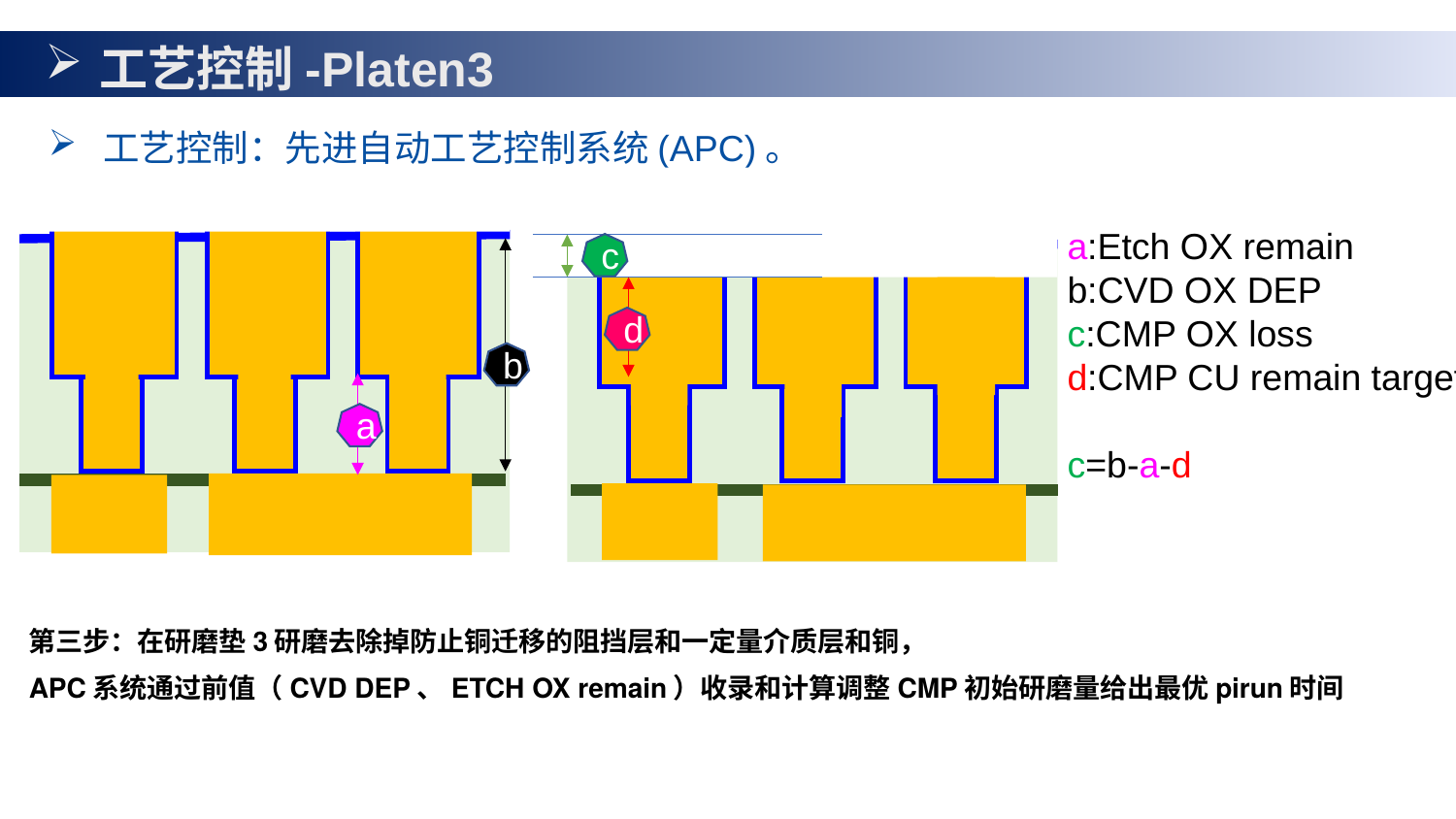

工艺控制-Platen3
工艺控制：先进自动工艺控制系统(APC)。

c
d
b
a
a:Etch OX remain
b:CVD OX DEP
c:CMP OX loss
d:CMP CU remain target

c=b-a-d
第三步：在研磨垫3研磨去除掉防止铜迁移的阻挡层和一定量介质层和铜，
APC系统通过前值（CVD DEP、ETCH OX remain）收录和计算调整CMP初始研磨量给出最优pirun时间